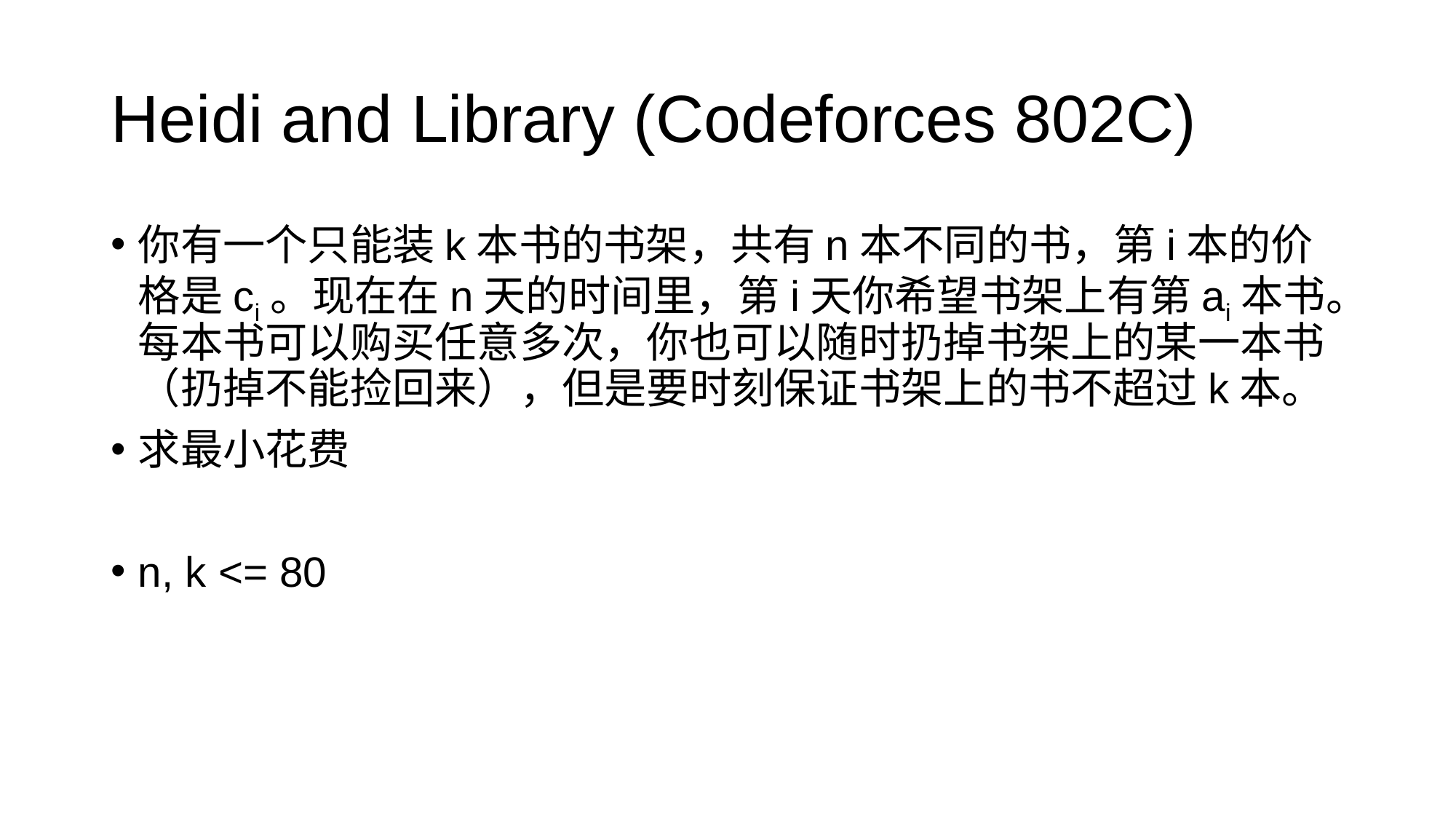

# Heidi and Library (Codeforces 802C)
你有一个只能装k本书的书架，共有n本不同的书，第i本的价格是ci。现在在n天的时间里，第i天你希望书架上有第ai本书。每本书可以购买任意多次，你也可以随时扔掉书架上的某一本书（扔掉不能捡回来），但是要时刻保证书架上的书不超过k本。
求最小花费

n, k <= 80